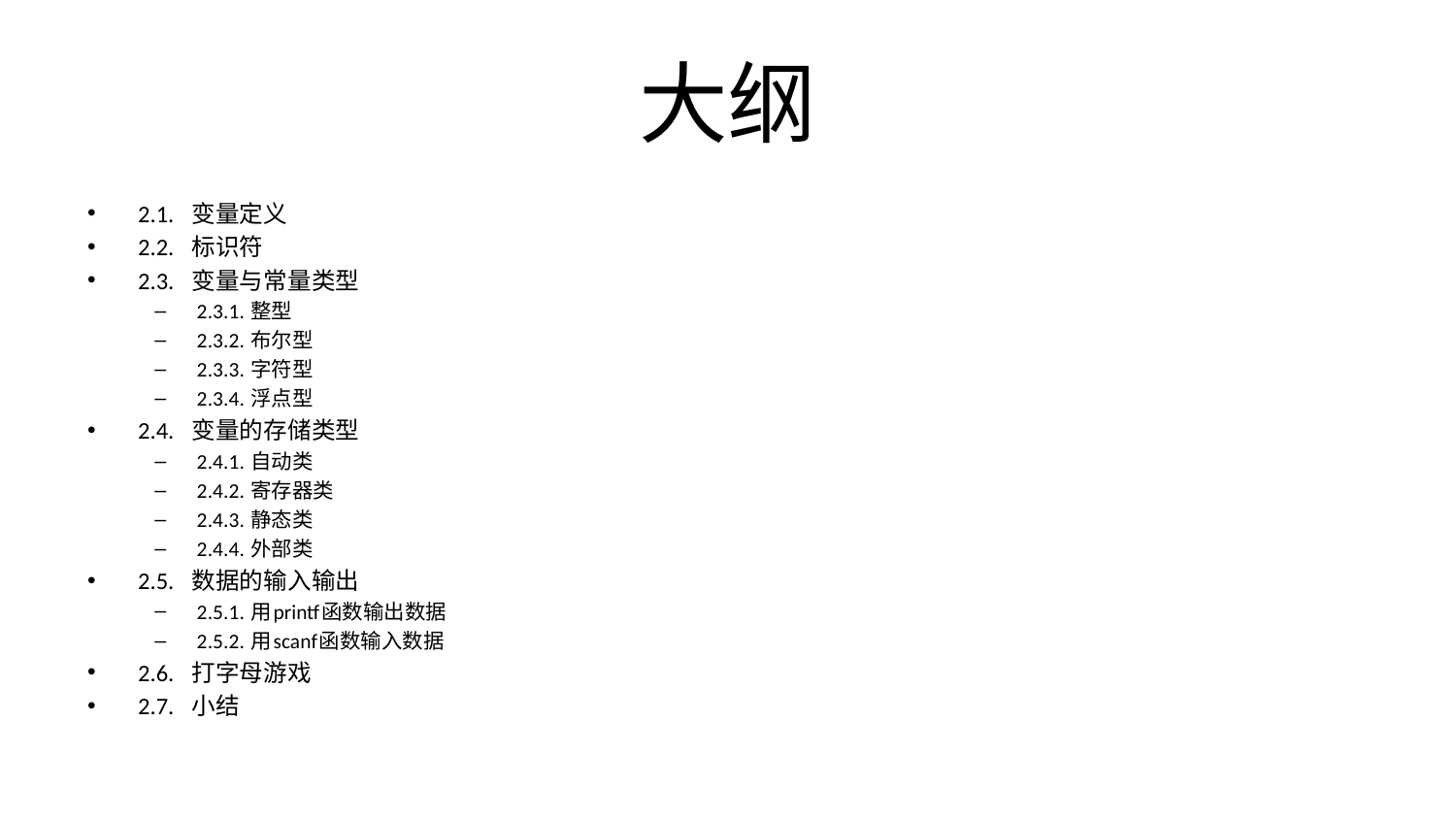

# 大纲
2.1.	变量定义
2.2.	标识符
2.3.	变量与常量类型
2.3.1.	整型
2.3.2.	布尔型
2.3.3.	字符型
2.3.4.	浮点型
2.4.	变量的存储类型
2.4.1.	自动类
2.4.2.	寄存器类
2.4.3.	静态类
2.4.4.	外部类
2.5.	数据的输入输出
2.5.1.	用printf函数输出数据
2.5.2.	用scanf函数输入数据
2.6.	打字母游戏
2.7.	小结